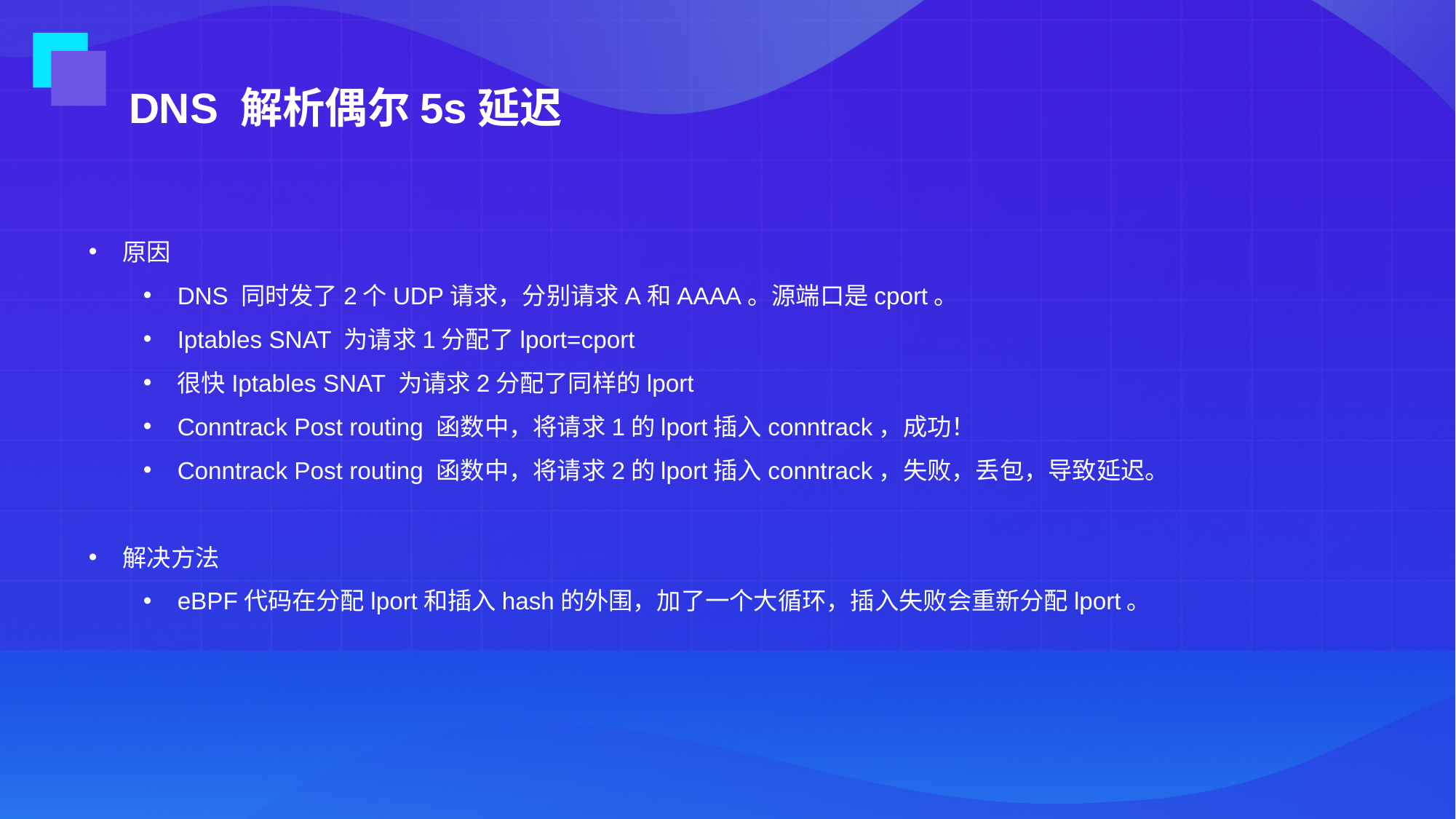

DNS 解析偶尔5s延迟

原因
DNS 同时发了2个UDP请求，分别请求A和AAAA。源端口是cport。
Iptables SNAT 为请求1分配了lport=cport
很快Iptables SNAT 为请求2分配了同样的lport
Conntrack Post routing 函数中，将请求1的lport插入conntrack，成功！
Conntrack Post routing 函数中，将请求2的lport插入conntrack，失败，丢包，导致延迟。

解决方法
eBPF代码在分配lport和插入hash的外围，加了一个大循环，插入失败会重新分配lport。